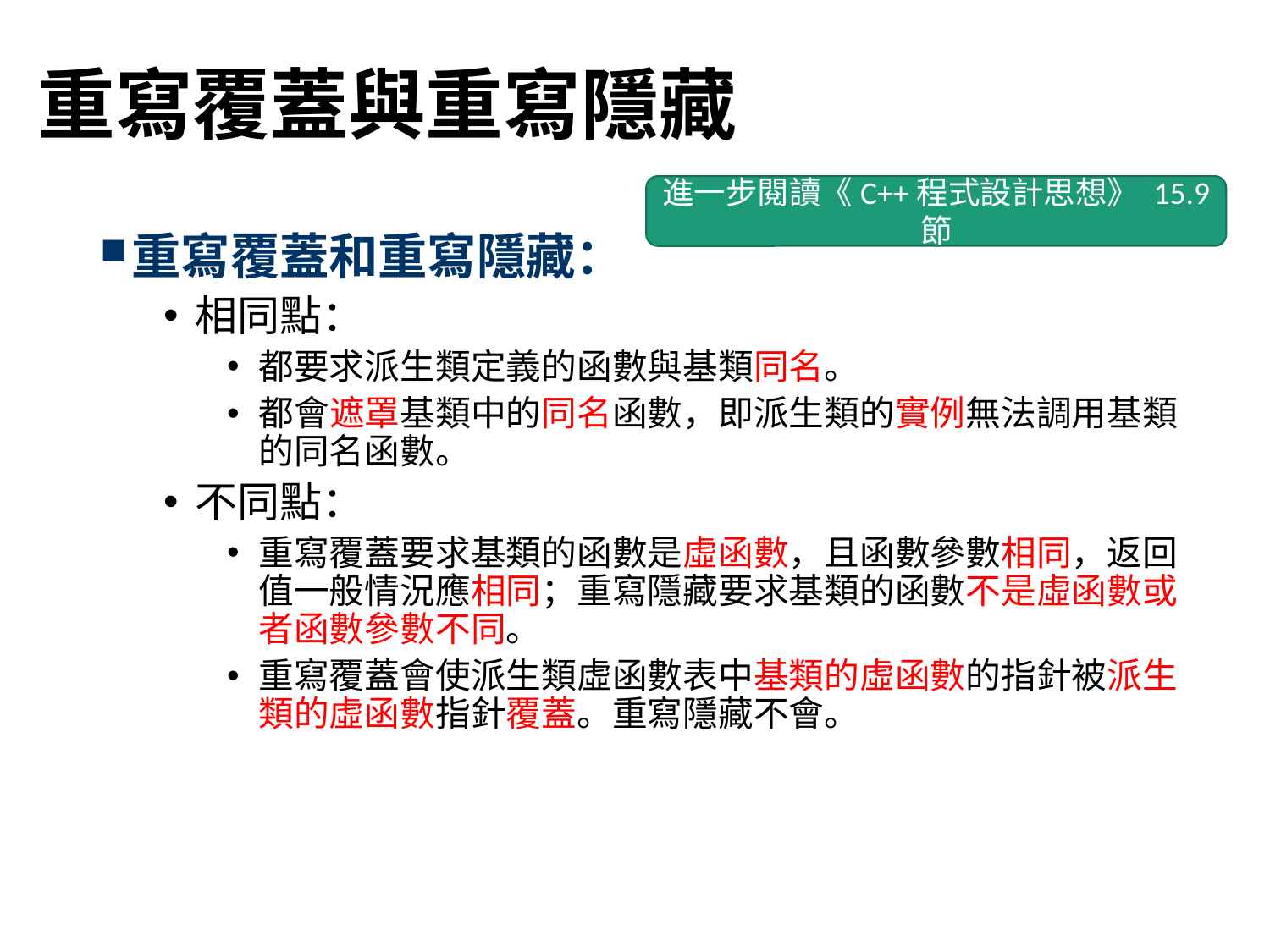

# 重寫覆蓋與重寫隱藏
進一步閱讀《C++程式設計思想》 15.9節
重寫覆蓋和重寫隱藏：
相同點：
都要求派生類定義的函數與基類同名。
都會遮罩基類中的同名函數，即派生類的實例無法調用基類的同名函數。
不同點：
重寫覆蓋要求基類的函數是虛函數，且函數參數相同，返回值一般情況應相同；重寫隱藏要求基類的函數不是虛函數或者函數參數不同。
重寫覆蓋會使派生類虛函數表中基類的虛函數的指針被派生類的虛函數指針覆蓋。重寫隱藏不會。